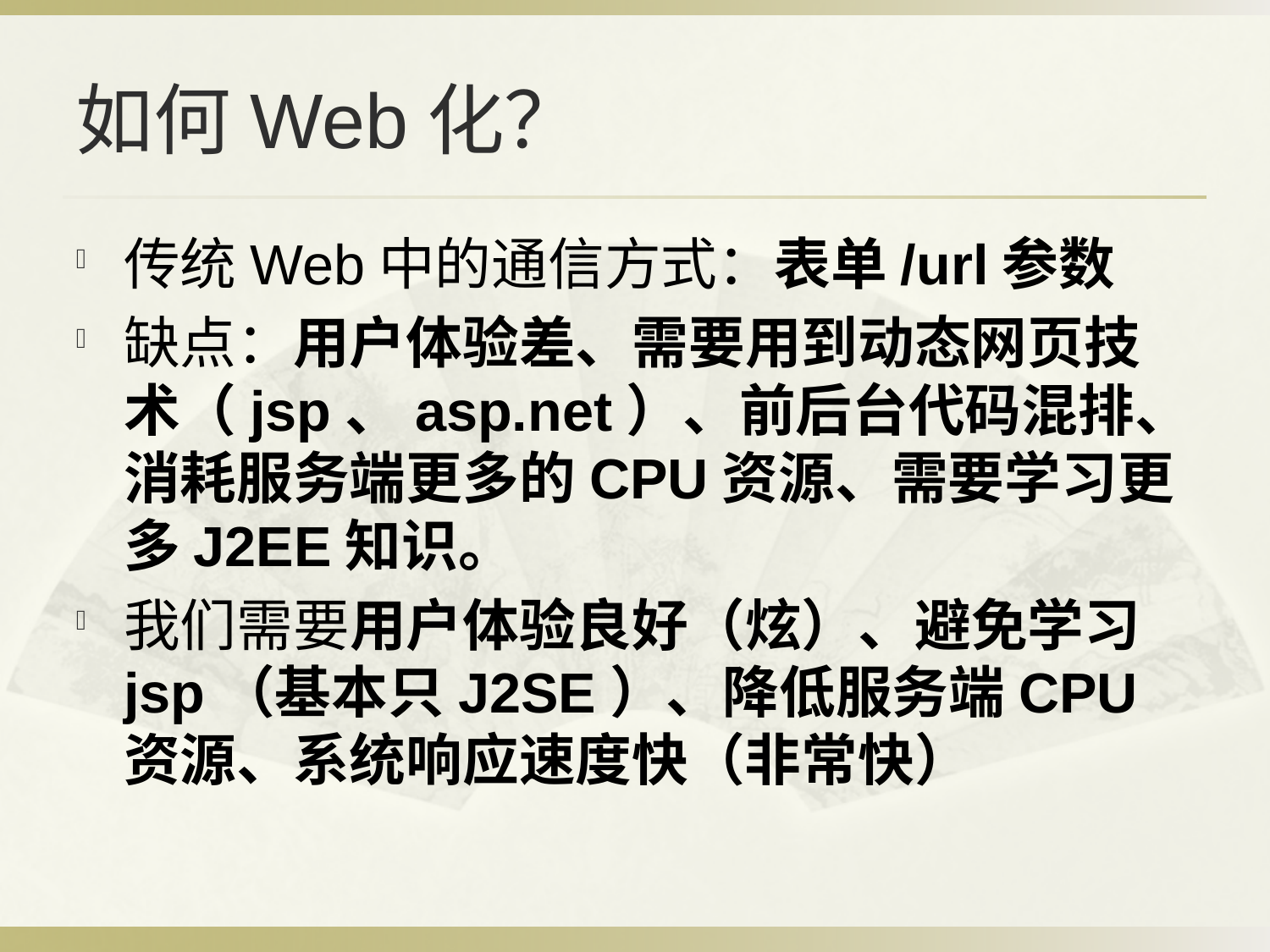

# 如何Web化？
传统Web中的通信方式：表单/url参数
缺点：用户体验差、需要用到动态网页技术（jsp、asp.net）、前后台代码混排、消耗服务端更多的CPU资源、需要学习更多J2EE知识。
我们需要用户体验良好（炫）、避免学习jsp（基本只J2SE）、降低服务端CPU资源、系统响应速度快（非常快）